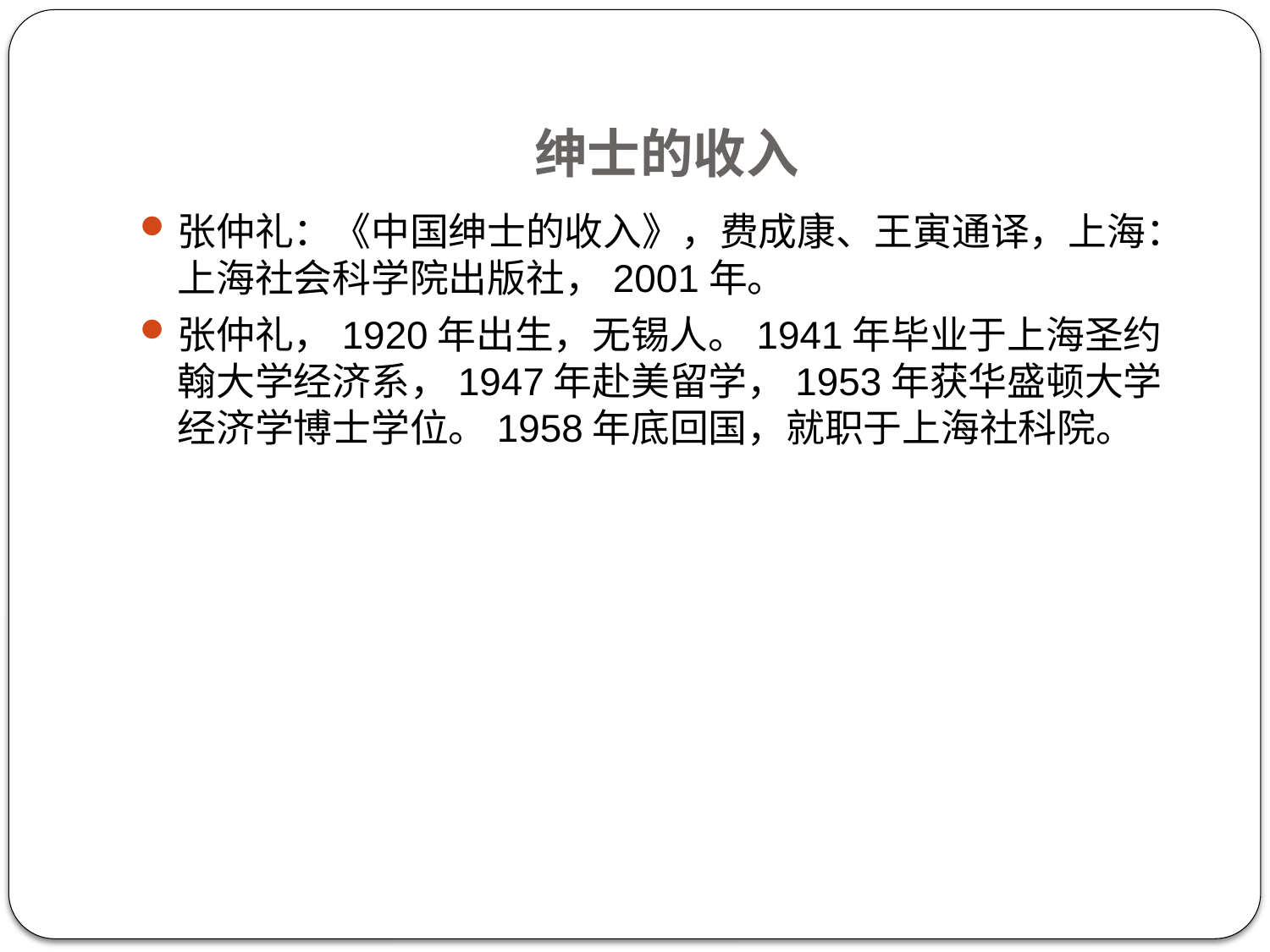

# 绅士的收入
张仲礼：《中国绅士的收入》，费成康、王寅通译，上海：上海社会科学院出版社，2001年。
张仲礼，1920年出生，无锡人。1941年毕业于上海圣约翰大学经济系，1947年赴美留学，1953年获华盛顿大学经济学博士学位。1958年底回国，就职于上海社科院。